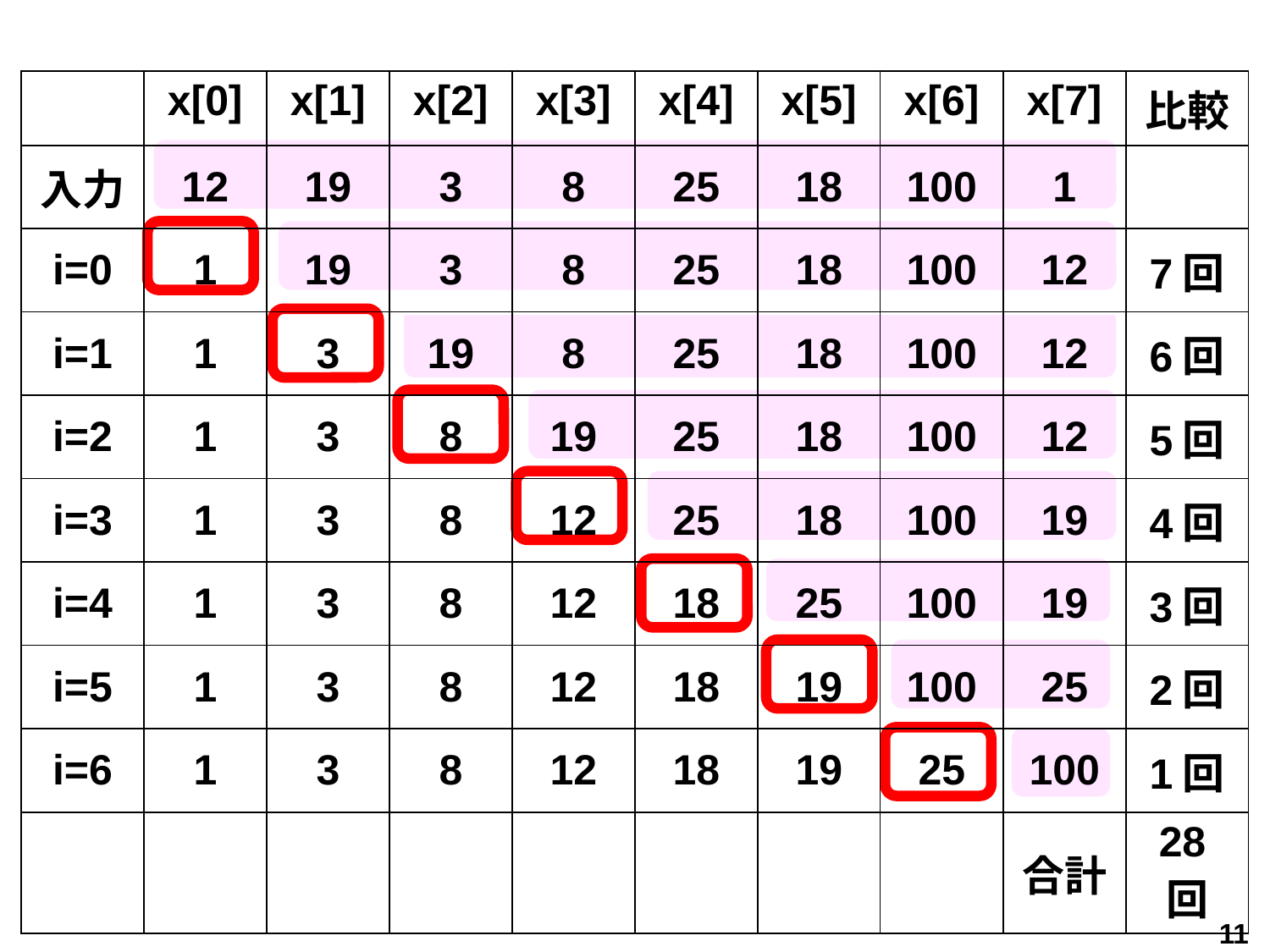

|  | x[0] | x[1] | x[2] | x[3] | x[4] | x[5] | x[6] | x[7] | 比較 |
| --- | --- | --- | --- | --- | --- | --- | --- | --- | --- |
| 入力 | 12 | 19 | 3 | 8 | 25 | 18 | 100 | 1 |  |
| i=0 | 1 | 19 | 3 | 8 | 25 | 18 | 100 | 12 | 7回 |
| i=1 | 1 | 3 | 19 | 8 | 25 | 18 | 100 | 12 | 6回 |
| i=2 | 1 | 3 | 8 | 19 | 25 | 18 | 100 | 12 | 5回 |
| i=3 | 1 | 3 | 8 | 12 | 25 | 18 | 100 | 19 | 4回 |
| i=4 | 1 | 3 | 8 | 12 | 18 | 25 | 100 | 19 | 3回 |
| i=5 | 1 | 3 | 8 | 12 | 18 | 19 | 100 | 25 | 2回 |
| i=6 | 1 | 3 | 8 | 12 | 18 | 19 | 25 | 100 | 1回 |
|  |  |  |  |  |  |  |  | 合計 | 28回 |

11